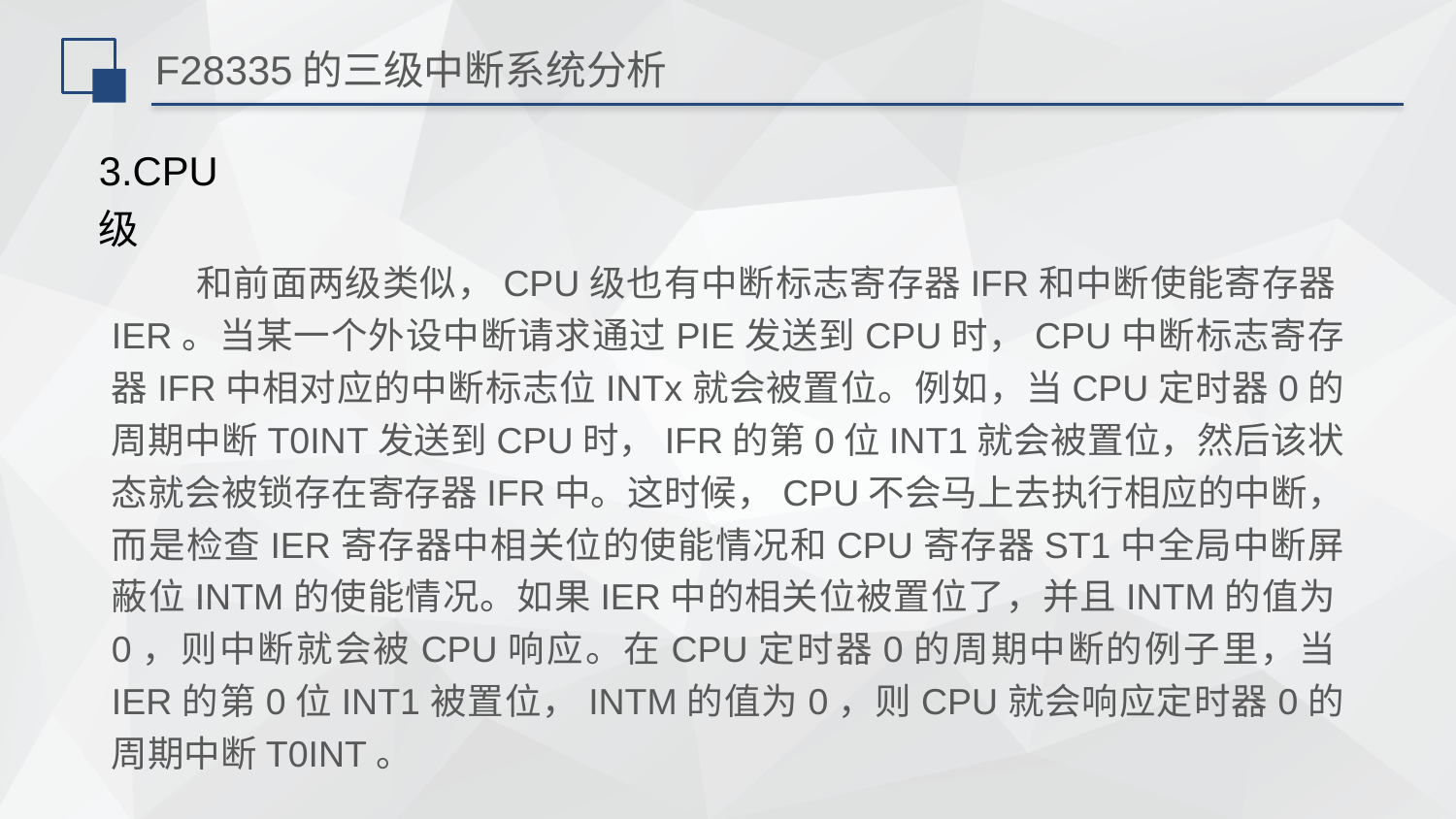

# F28335的三级中断系统分析
3.CPU级
和前面两级类似，CPU级也有中断标志寄存器IFR和中断使能寄存器IER。当某一个外设中断请求通过PIE发送到CPU时，CPU中断标志寄存器IFR中相对应的中断标志位INTx就会被置位。例如，当CPU定时器0的周期中断T0INT发送到CPU时，IFR的第0位INT1就会被置位，然后该状态就会被锁存在寄存器IFR中。这时候，CPU不会马上去执行相应的中断，而是检查IER寄存器中相关位的使能情况和CPU寄存器ST1中全局中断屏蔽位INTM的使能情况。如果IER中的相关位被置位了，并且INTM的值为0，则中断就会被CPU响应。在CPU定时器0的周期中断的例子里，当IER的第0位INT1被置位，INTM的值为0，则CPU就会响应定时器0的周期中断T0INT。